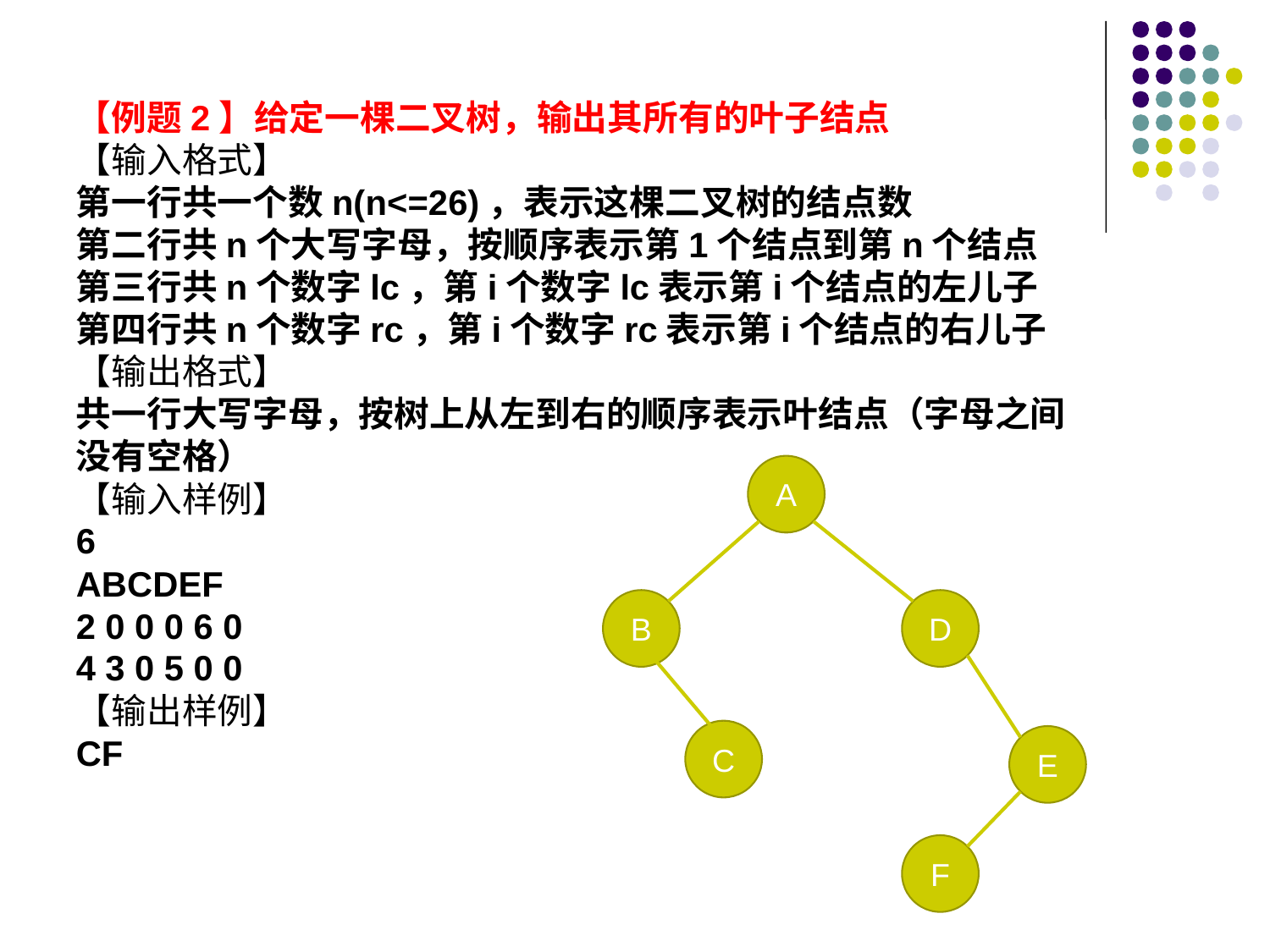

【例题2】给定一棵二叉树，输出其所有的叶子结点
【输入格式】
第一行共一个数n(n<=26)，表示这棵二叉树的结点数
第二行共n个大写字母，按顺序表示第1个结点到第n个结点
第三行共n个数字lc，第i个数字lc表示第i个结点的左儿子
第四行共n个数字rc，第i个数字rc表示第i个结点的右儿子
【输出格式】
共一行大写字母，按树上从左到右的顺序表示叶结点（字母之间没有空格）
【输入样例】
6
ABCDEF
2 0 0 0 6 0
4 3 0 5 0 0
【输出样例】
CF
A
B
D
C
E
F